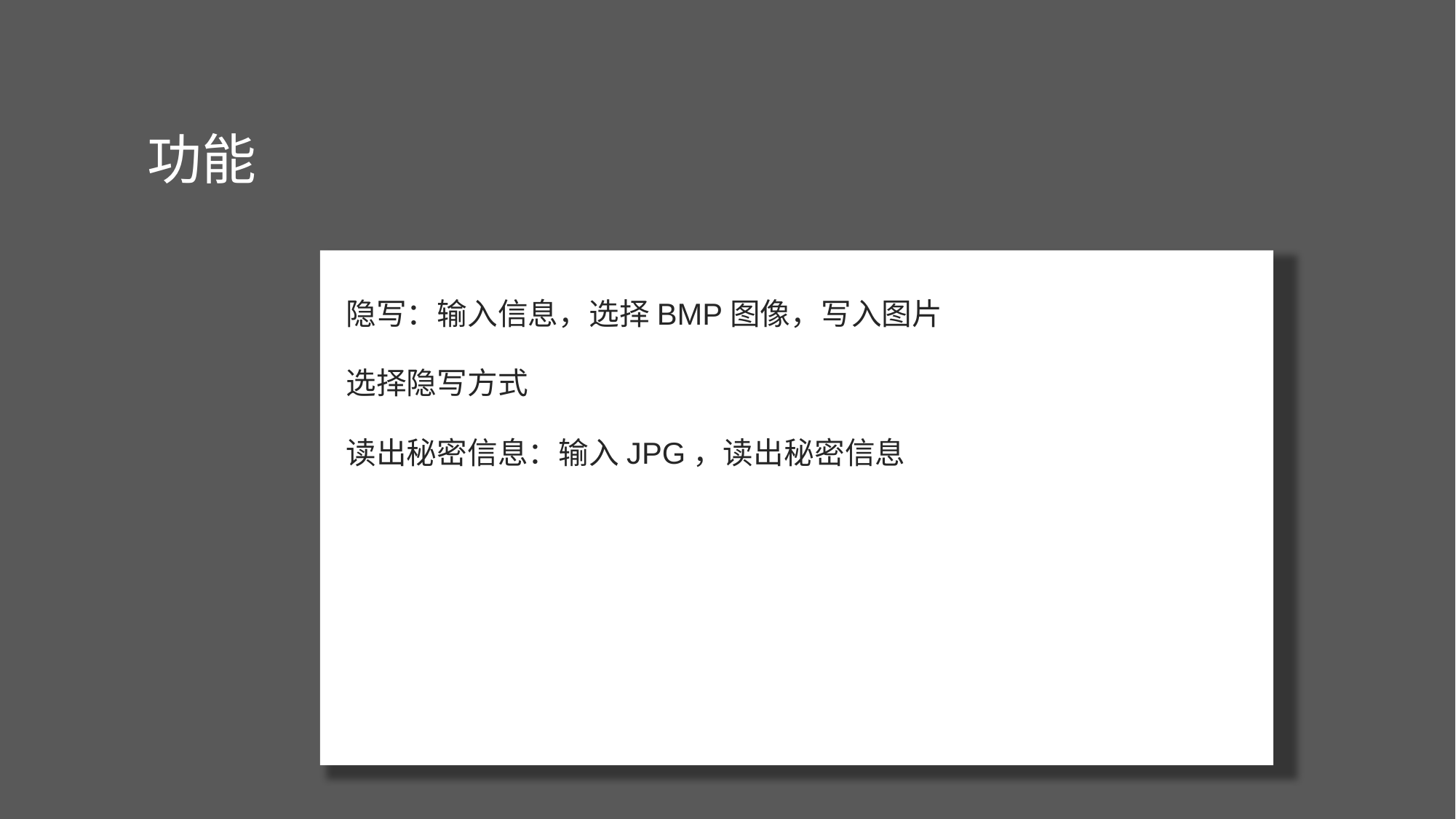

# 功能
隐写：输入信息，选择BMP图像，写入图片
选择隐写方式
读出秘密信息：输入JPG，读出秘密信息